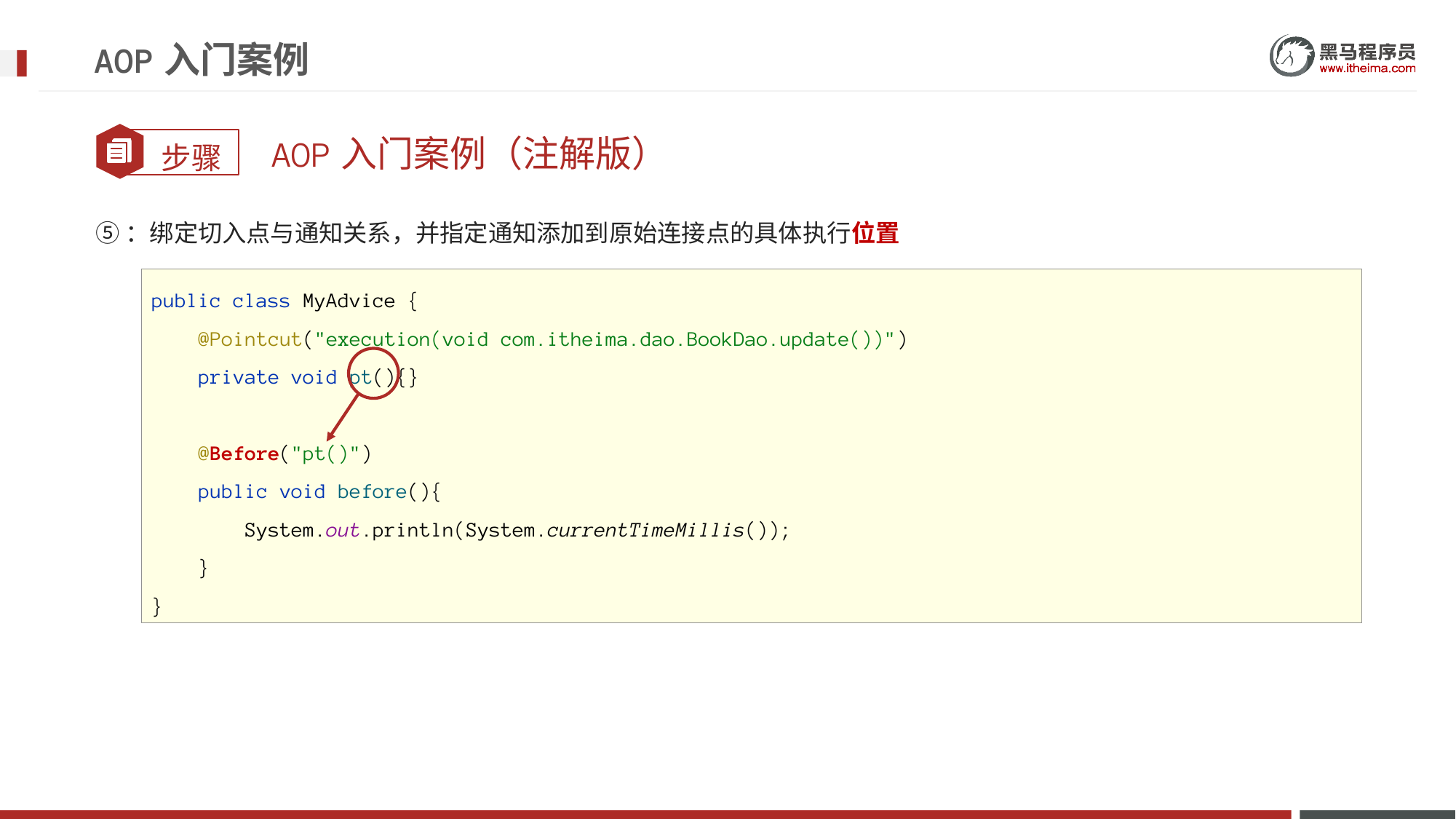

# AOP入门案例
AOP入门案例（注解版）
⑤：绑定切入点与通知关系，并指定通知添加到原始连接点的具体执行位置
public class MyAdvice {
    @Pointcut("execution(void com.itheima.dao.BookDao.update())")
    private void pt(){}
    @Before("pt()")
    public void before(){
        System.out.println(System.currentTimeMillis());
    }
}